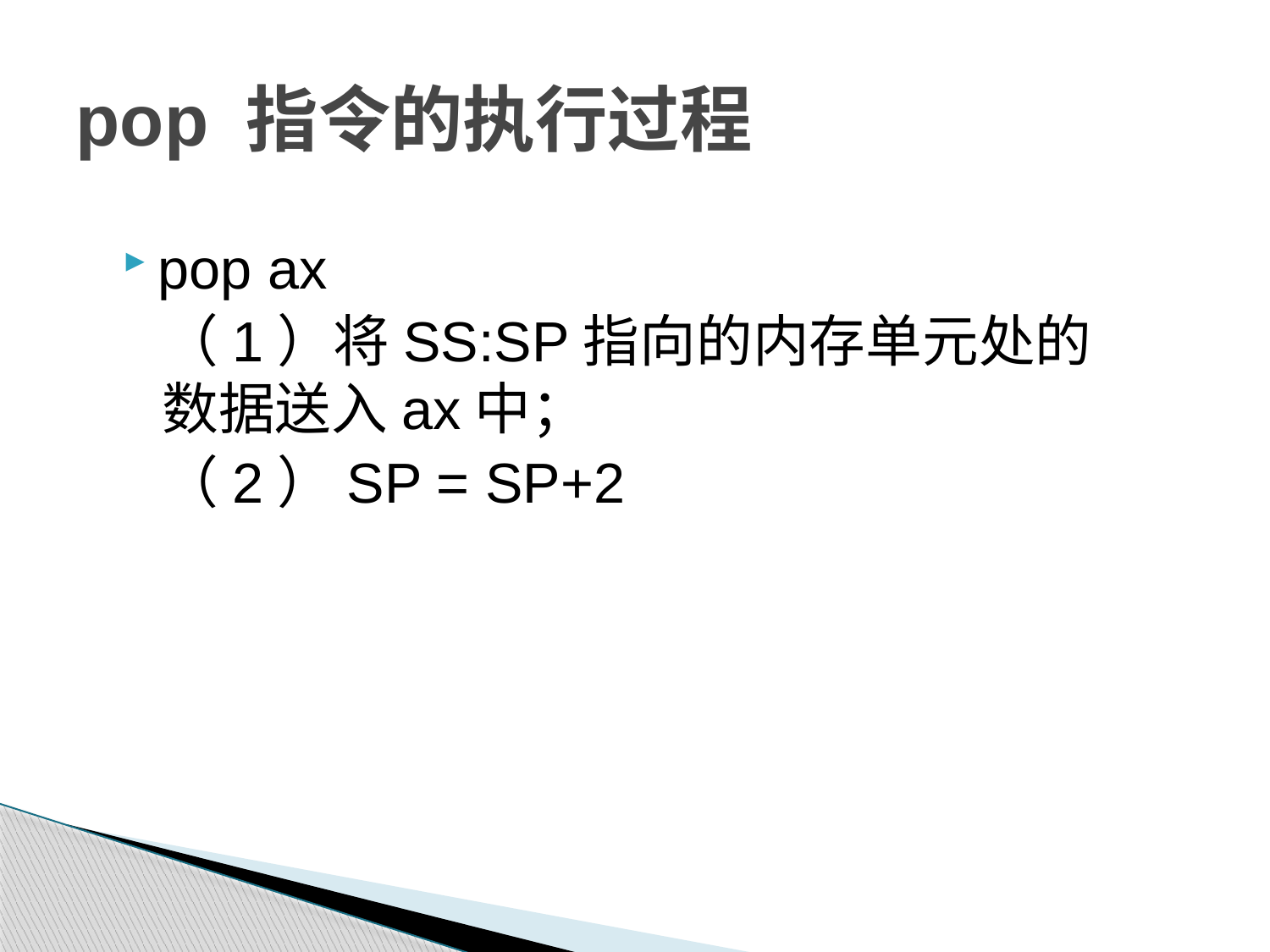

# pop 指令的执行过程
pop ax
（1）将SS:SP指向的内存单元处的数据送入ax中；
（2）SP = SP+2